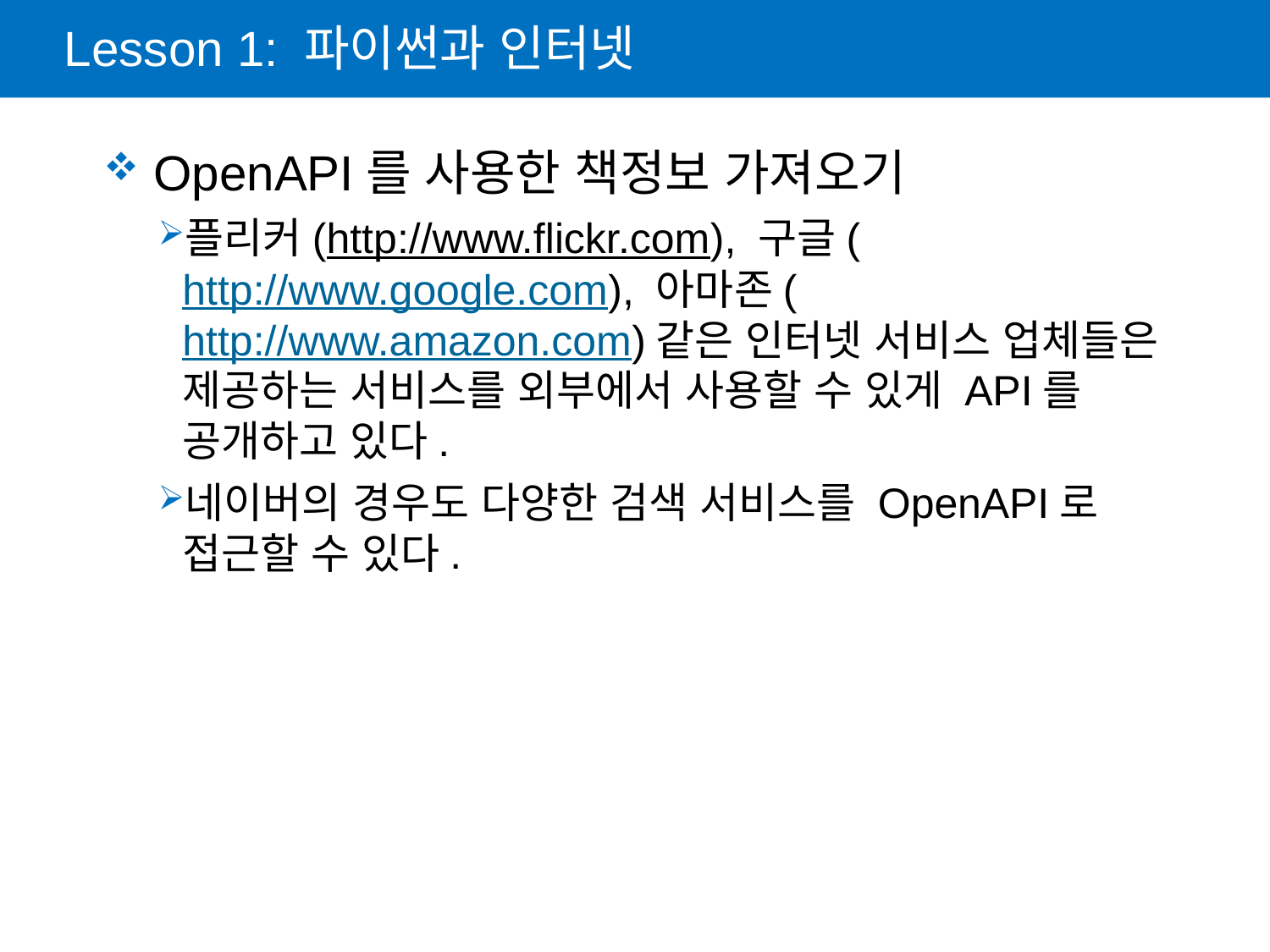

# Lesson 1: 파이썬과 인터넷
 OpenAPI를 사용한 책정보 가져오기
플리커(http://www.flickr.com), 구글(http://www.google.com), 아마존(http://www.amazon.com)같은 인터넷 서비스 업체들은 제공하는 서비스를 외부에서 사용할 수 있게 API를 공개하고 있다.
네이버의 경우도 다양한 검색 서비스를 OpenAPI로 접근할 수 있다.